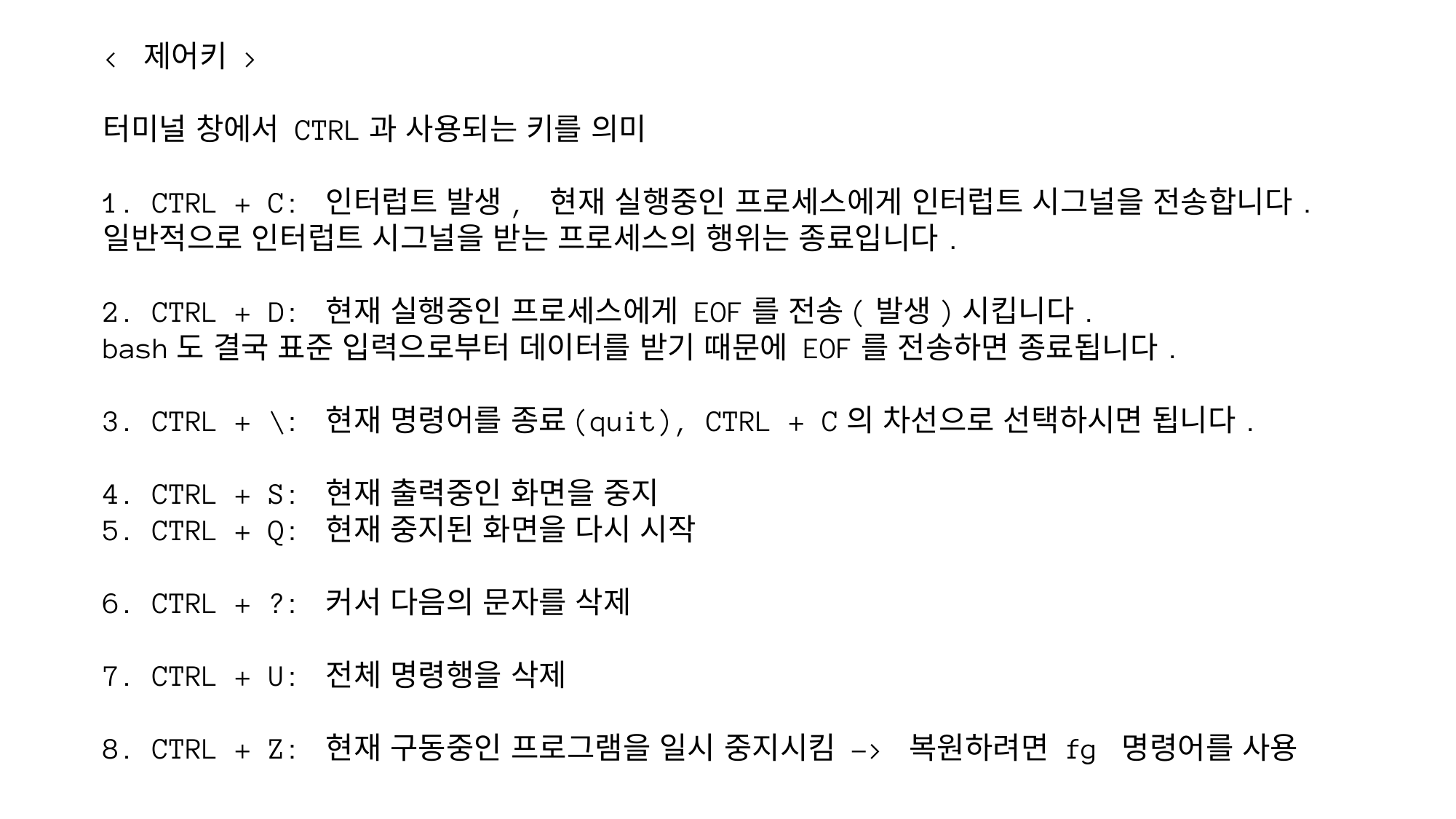

< 제어키 >

터미널 창에서 CTRL과 사용되는 키를 의미

1. CTRL + C: 인터럽트 발생, 현재 실행중인 프로세스에게 인터럽트 시그널을 전송합니다.
일반적으로 인터럽트 시그널을 받는 프로세스의 행위는 종료입니다.

2. CTRL + D: 현재 실행중인 프로세스에게 EOF를 전송(발생)시킵니다.
bash도 결국 표준 입력으로부터 데이터를 받기 때문에 EOF를 전송하면 종료됩니다.

3. CTRL + \: 현재 명령어를 종료(quit), CTRL + C의 차선으로 선택하시면 됩니다.

4. CTRL + S: 현재 출력중인 화면을 중지
5. CTRL + Q: 현재 중지된 화면을 다시 시작

6. CTRL + ?: 커서 다음의 문자를 삭제

7. CTRL + U: 전체 명령행을 삭제

8. CTRL + Z: 현재 구동중인 프로그램을 일시 중지시킴 -> 복원하려면 fg 명령어를 사용